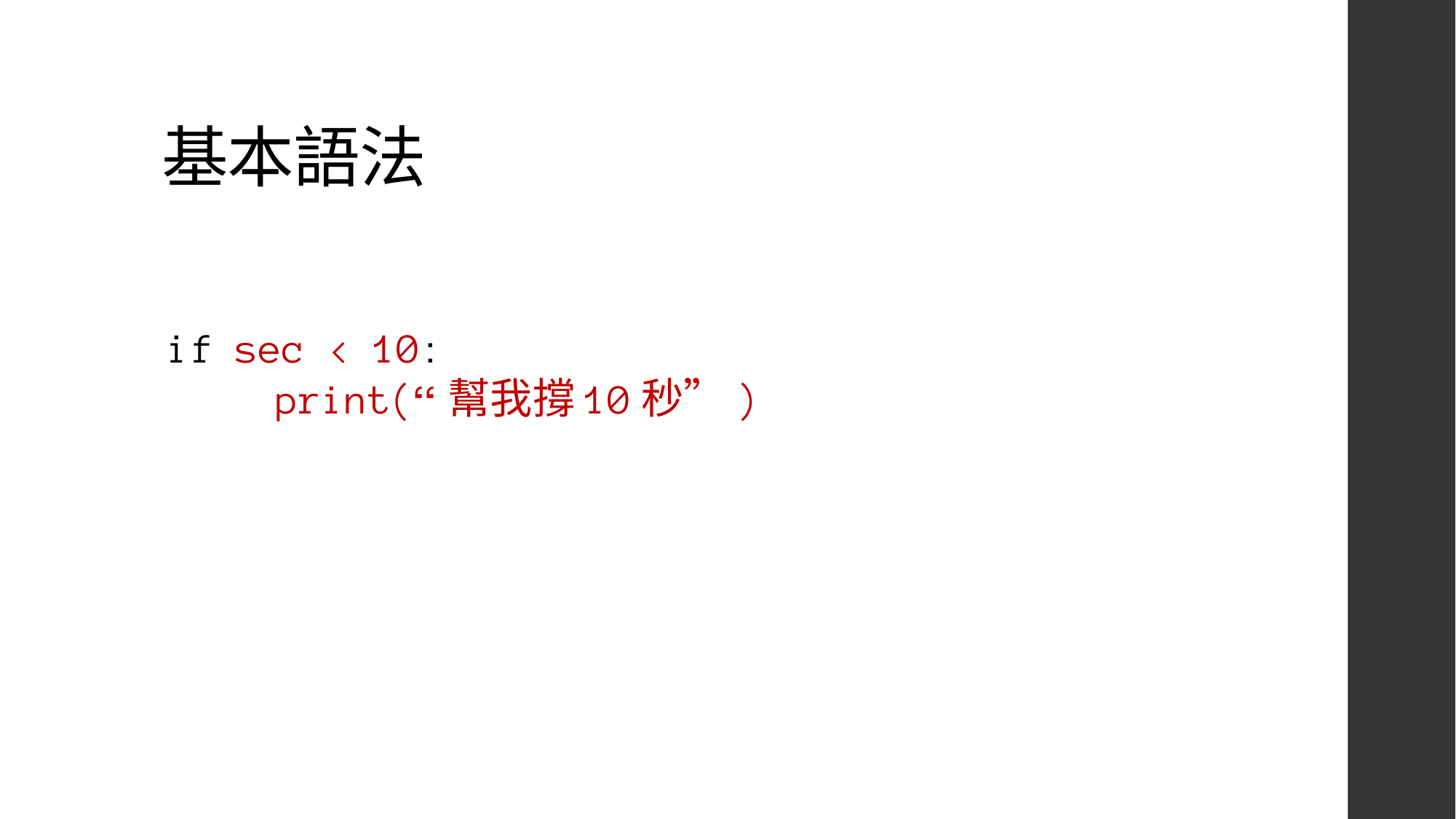

# 基本語法
if sec < 10:
	print(“幫我撐10秒”)